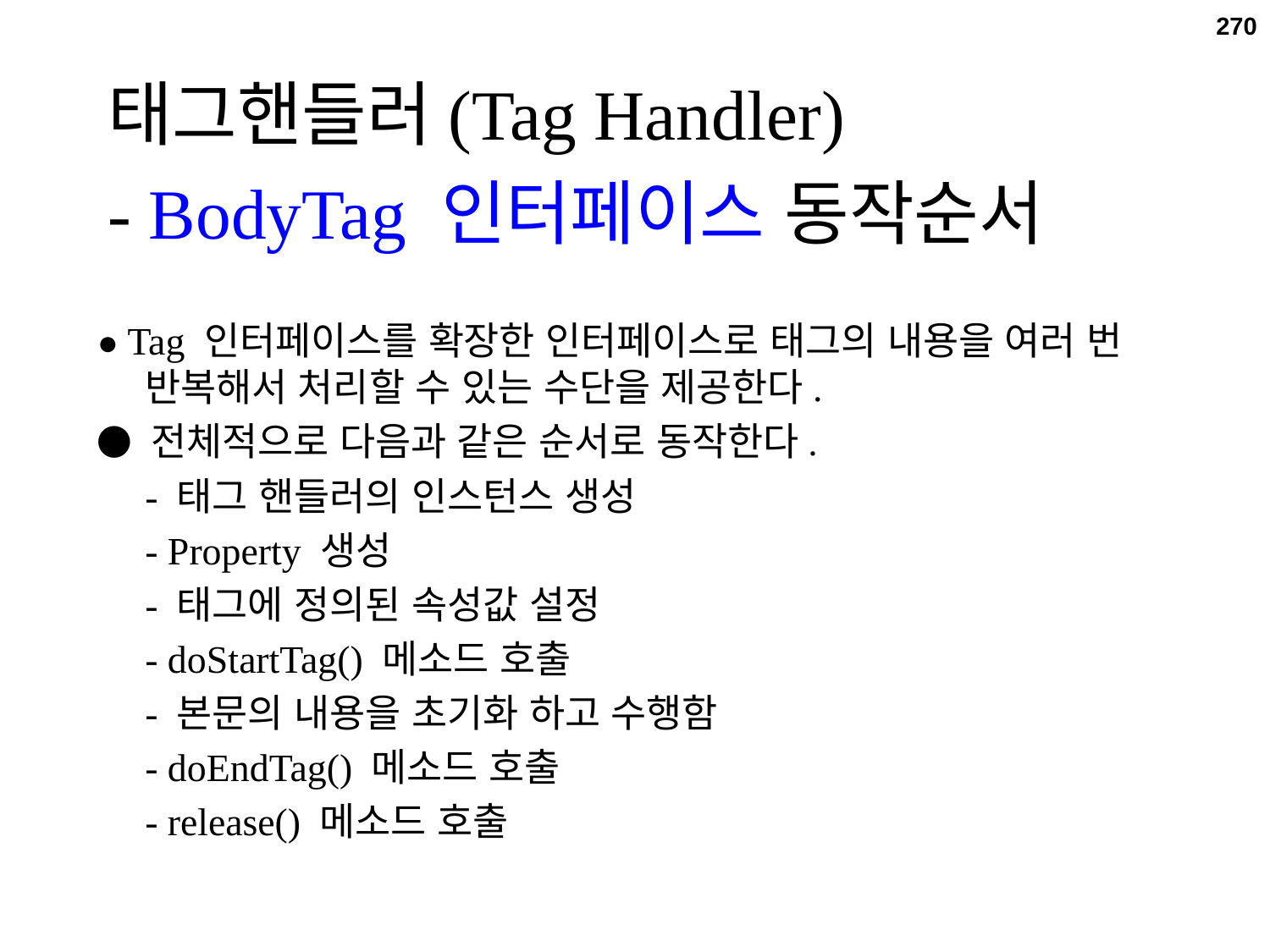

270
태그핸들러(Tag Handler)
- BodyTag 인터페이스 동작순서

● Tag 인터페이스를 확장한 인터페이스로 태그의 내용을 여러 번 반복해서 처리할 수 있는 수단을 제공한다.
● 전체적으로 다음과 같은 순서로 동작한다.
	- 태그 핸들러의 인스턴스 생성
	- Property 생성
	- 태그에 정의된 속성값 설정
	- doStartTag() 메소드 호출
	- 본문의 내용을 초기화 하고 수행함
	- doEndTag() 메소드 호출
	- release() 메소드 호출